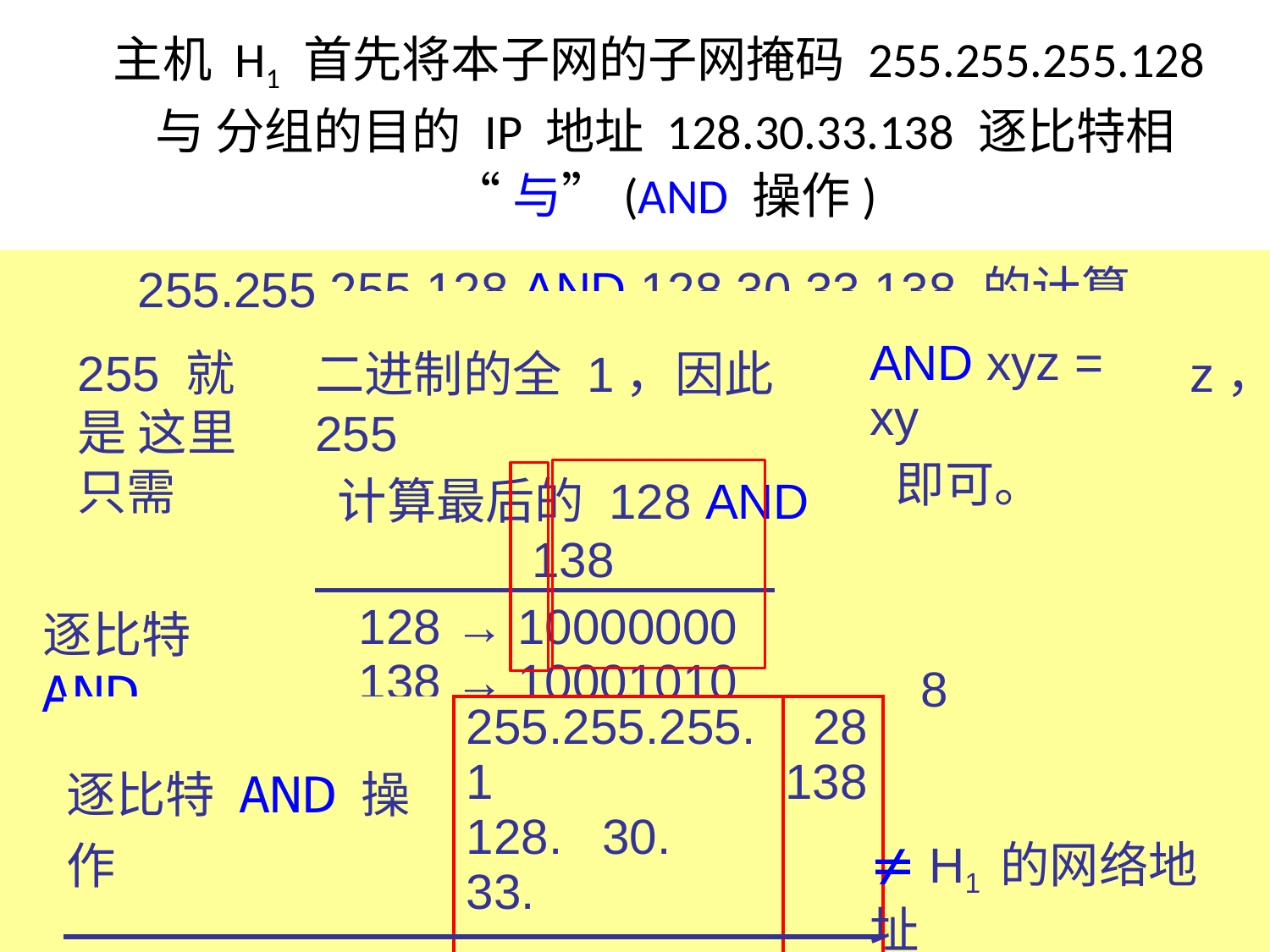

主机H1 首先将本子网的子网掩码 255.255.255.128与 分组的目的IP 地址 128.30.33.138 逐比特相
“与”(AND 操作)
255.255.255.128 AND 128.30.33.138 的计算
255 就是 这里只需

128.30.33.13
H1	目的网络地址	子网掩码	下一跳
子网1：
网络地址 128.30.33.0	128.30.33.0	255.255.255.128	接口 0
子网掩码128.3250.35.23.155.2505.128	128.30.33.128	255.255.255.128	接口 1
R1	128.30.36.0	255.255.255.0	R2
子网2：网络地址 128.30.33.128
128.30.33.130	1	子网掩码 255.255.255.128
0	128.30.33.129
H2	128.30.33.138
R2

1	128.30.36.2

子网3：网络地址 128.30.36.0
H3	128.30.36.12	子网掩码 255.255.255.0

|  |  |  |
| --- | --- | --- |
| 二进制的全 1，因此 255 计算最后的 128 AND 138 128 → 10000000 138 → 10001010 操作后：10000000 → 12 | AND xyz = xy 即可。 8 | z， |

逐比特 AND

| 逐比特 AND 操作 | 255.255.255.1 128. 30. 33. | 28 138 |
| --- | --- | --- |
|  | 128. 30. 33.1 | 28 |
≠ H1 的网络地址
128.30.33.0